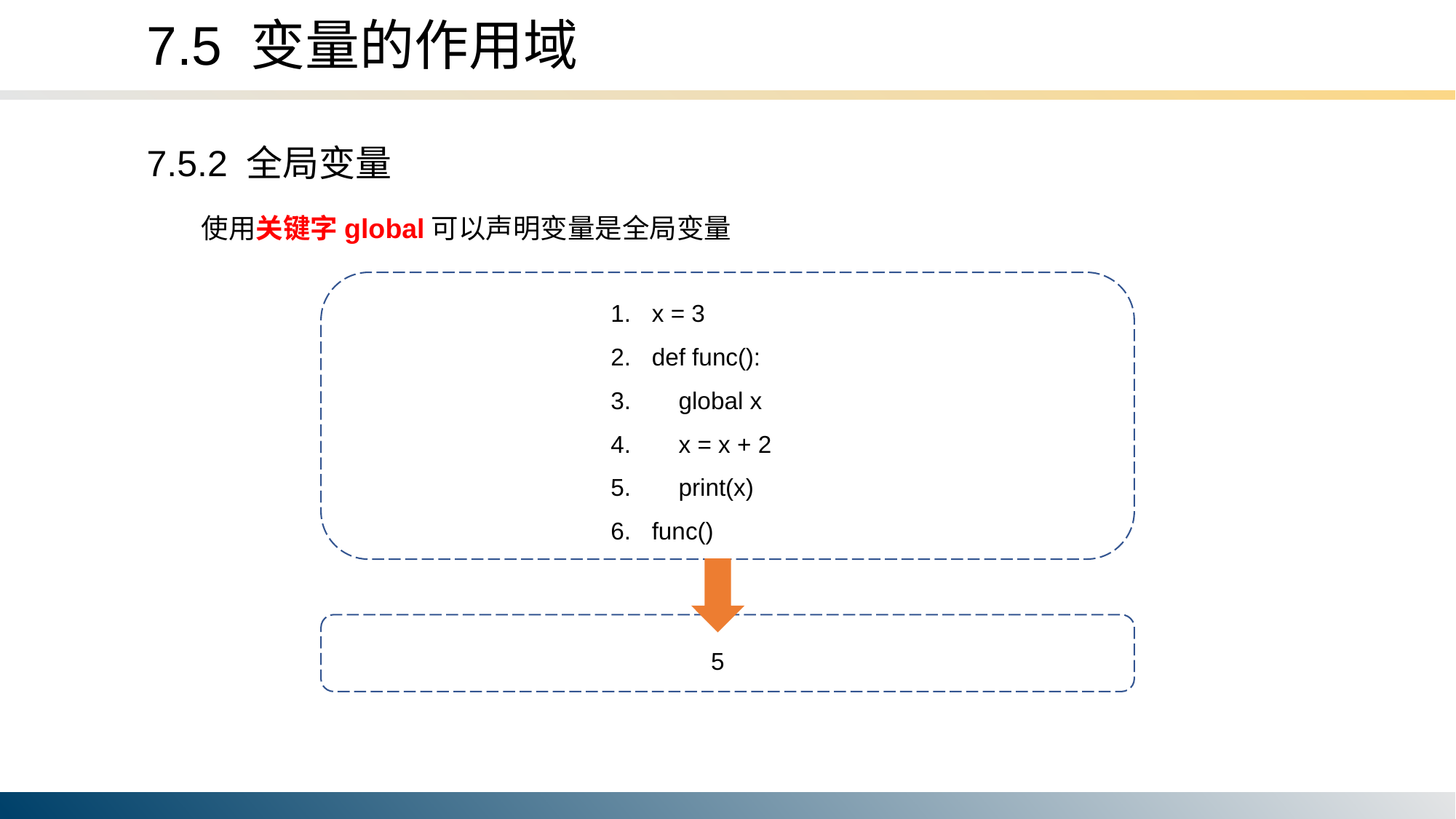

7.5 变量的作用域
7.5.2 全局变量
使用关键字global可以声明变量是全局变量

x = 3
def func():
    global x
    x = x + 2
    print(x)
func()

5